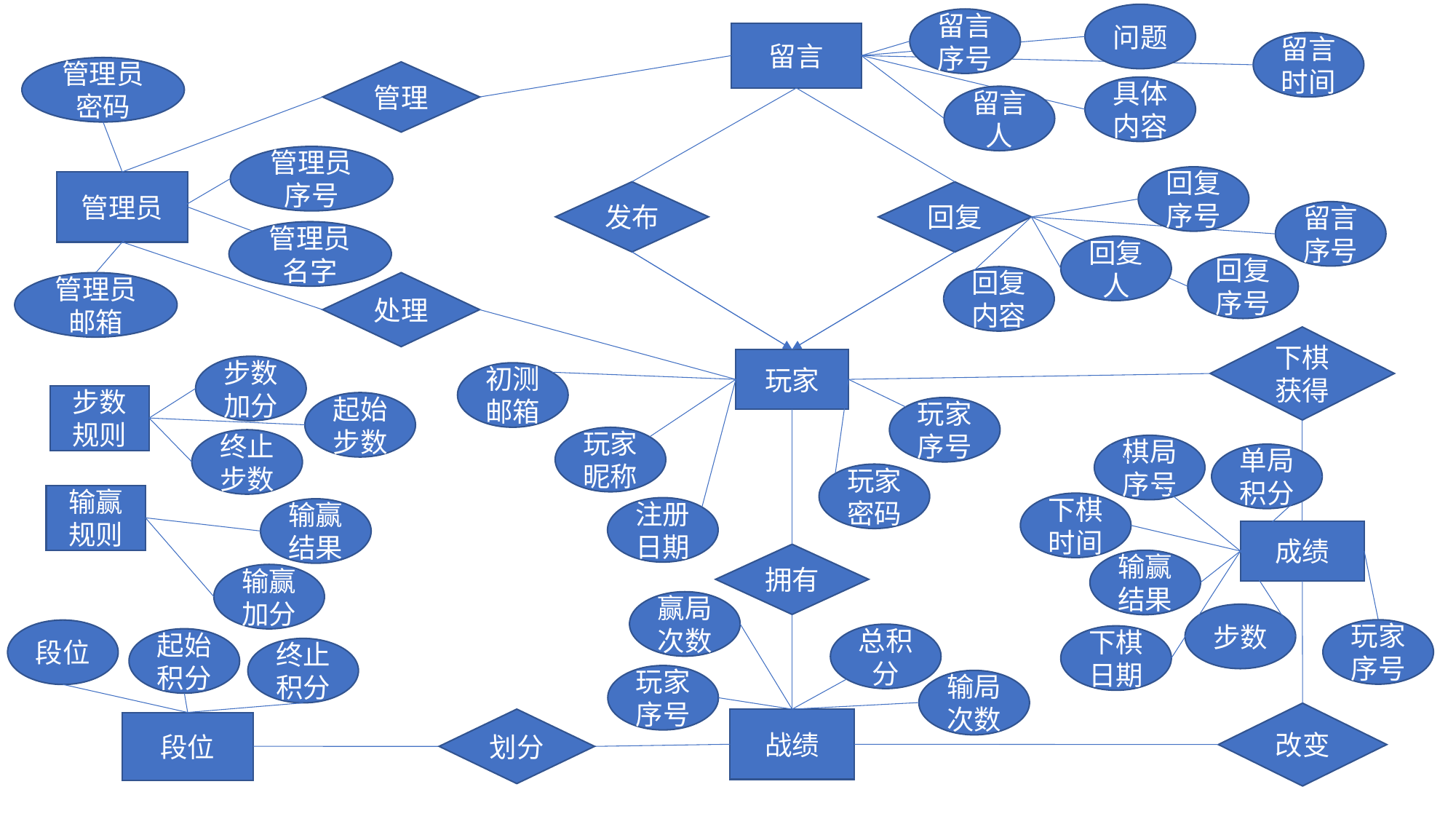

问题
留言序号
留言
留言时间
具体内容
留言人
管理员密码
管理
管理员序号
回复序号
管理员
发布
回复
留言序号
管理员名字
回复内容
回复序号
回复人
管理员邮箱
处理
下棋获得
玩家
步数加分
初测邮箱
玩家昵称
注册日期
玩家密码
玩家序号
步数规则
起始步数
终止步数
棋局序号
单局积分
输赢规则
下棋时间
输赢结果
输赢加分
成绩
拥有
输赢结果
下棋日期
步数
玩家序号
赢局次数
段位
总积分
起始积分
终止积分
玩家序号
输局次数
改变
划分
战绩
段位